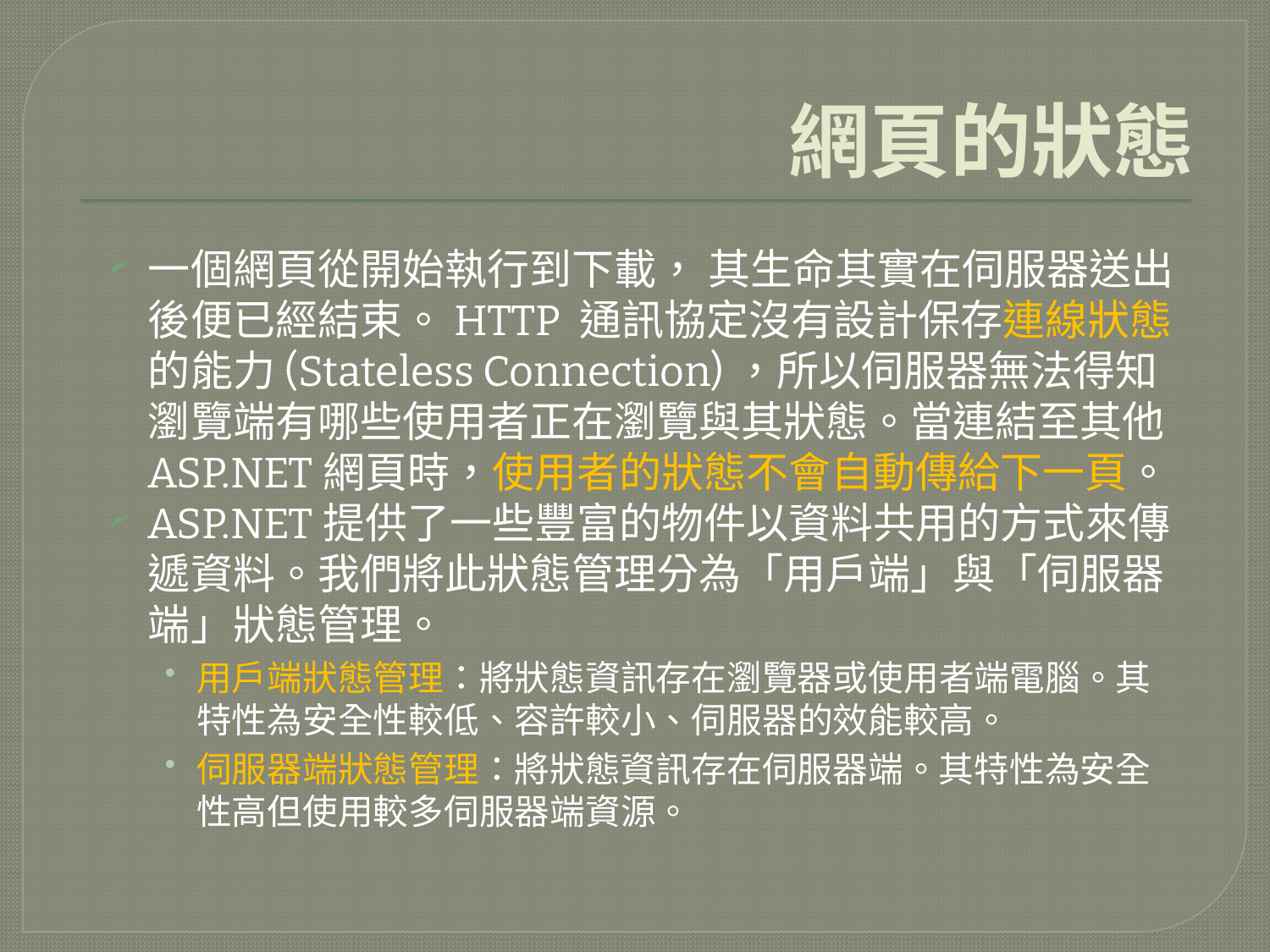

# 網頁的狀態
一個網頁從開始執行到下載， 其生命其實在伺服器送出後便已經結束。HTTP 通訊協定沒有設計保存連線狀態的能力(Stateless Connection)，所以伺服器無法得知瀏覽端有哪些使用者正在瀏覽與其狀態。當連結至其他ASP.NET網頁時，使用者的狀態不會自動傳給下一頁。
ASP.NET提供了一些豐富的物件以資料共用的方式來傳遞資料。我們將此狀態管理分為「用戶端」與「伺服器端」狀態管理。
用戶端狀態管理：將狀態資訊存在瀏覽器或使用者端電腦。其特性為安全性較低、容許較小、伺服器的效能較高。
伺服器端狀態管理：將狀態資訊存在伺服器端。其特性為安全性高但使用較多伺服器端資源。